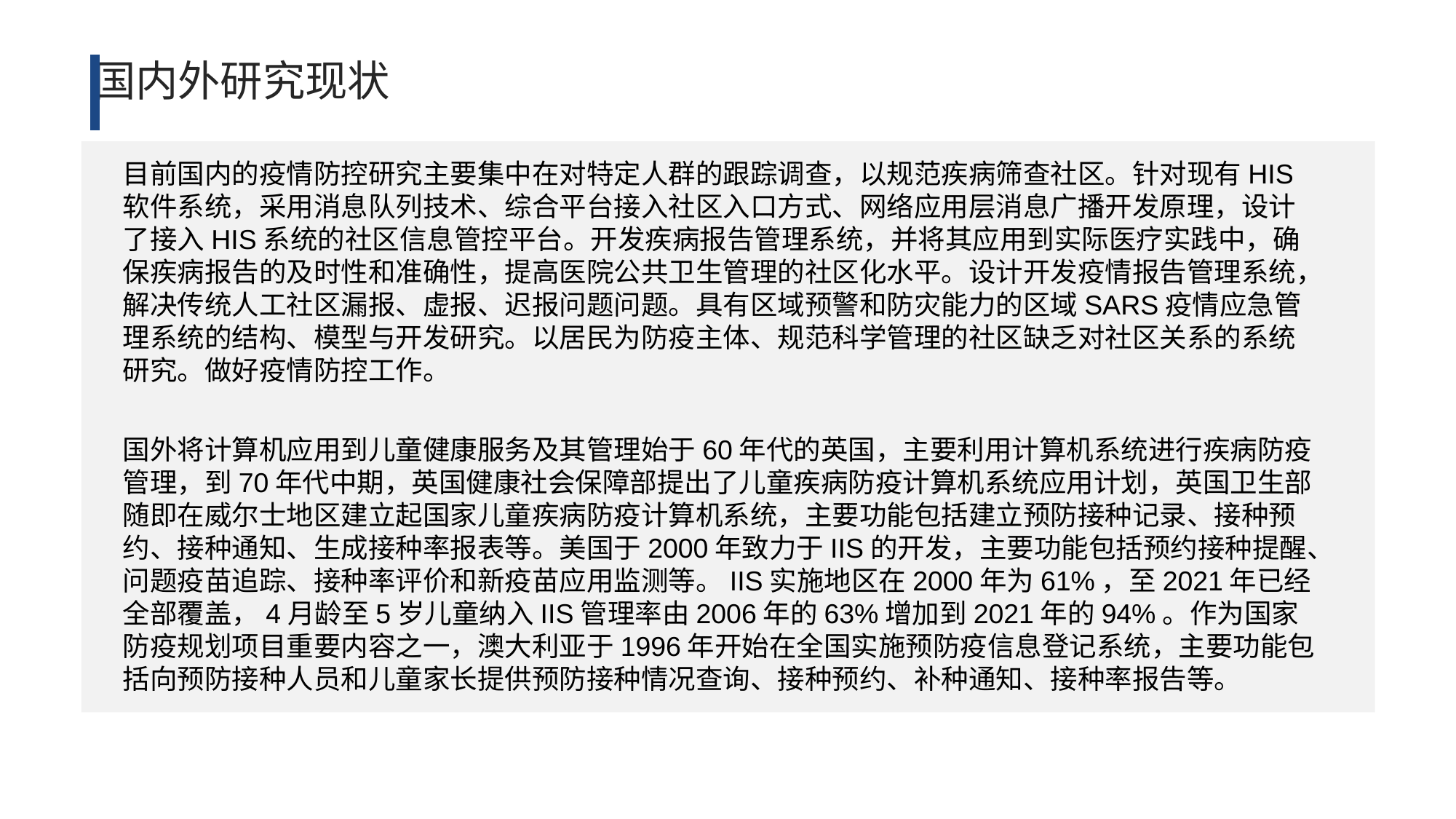

国内外研究现状

目前国内的疫情防控研究主要集中在对特定人群的跟踪调查，以规范疾病筛查社区。针对现有HIS软件系统，采用消息队列技术、综合平台接入社区入口方式、网络应用层消息广播开发原理，设计了接入HIS系统的社区信息管控平台。开发疾病报告管理系统，并将其应用到实际医疗实践中，确保疾病报告的及时性和准确性，提高医院公共卫生管理的社区化水平。设计开发疫情报告管理系统，解决传统人工社区漏报、虚报、迟报问题问题。具有区域预警和防灾能力的区域SARS疫情应急管理系统的结构、模型与开发研究。以居民为防疫主体、规范科学管理的社区缺乏对社区关系的系统研究。做好疫情防控工作。
国外将计算机应用到儿童健康服务及其管理始于60年代的英国，主要利用计算机系统进行疾病防疫管理，到70年代中期，英国健康社会保障部提出了儿童疾病防疫计算机系统应用计划，英国卫生部随即在威尔士地区建立起国家儿童疾病防疫计算机系统，主要功能包括建立预防接种记录、接种预约、接种通知、生成接种率报表等。美国于2000年致力于IIS的开发，主要功能包括预约接种提醒、问题疫苗追踪、接种率评价和新疫苗应用监测等。IIS实施地区在2000年为61%，至2021年已经全部覆盖，4月龄至5岁儿童纳入IIS管理率由2006年的63%增加到2021年的94%。作为国家防疫规划项目重要内容之一，澳大利亚于1996年开始在全国实施预防疫信息登记系统，主要功能包括向预防接种人员和儿童家长提供预防接种情况查询、接种预约、补种通知、接种率报告等。